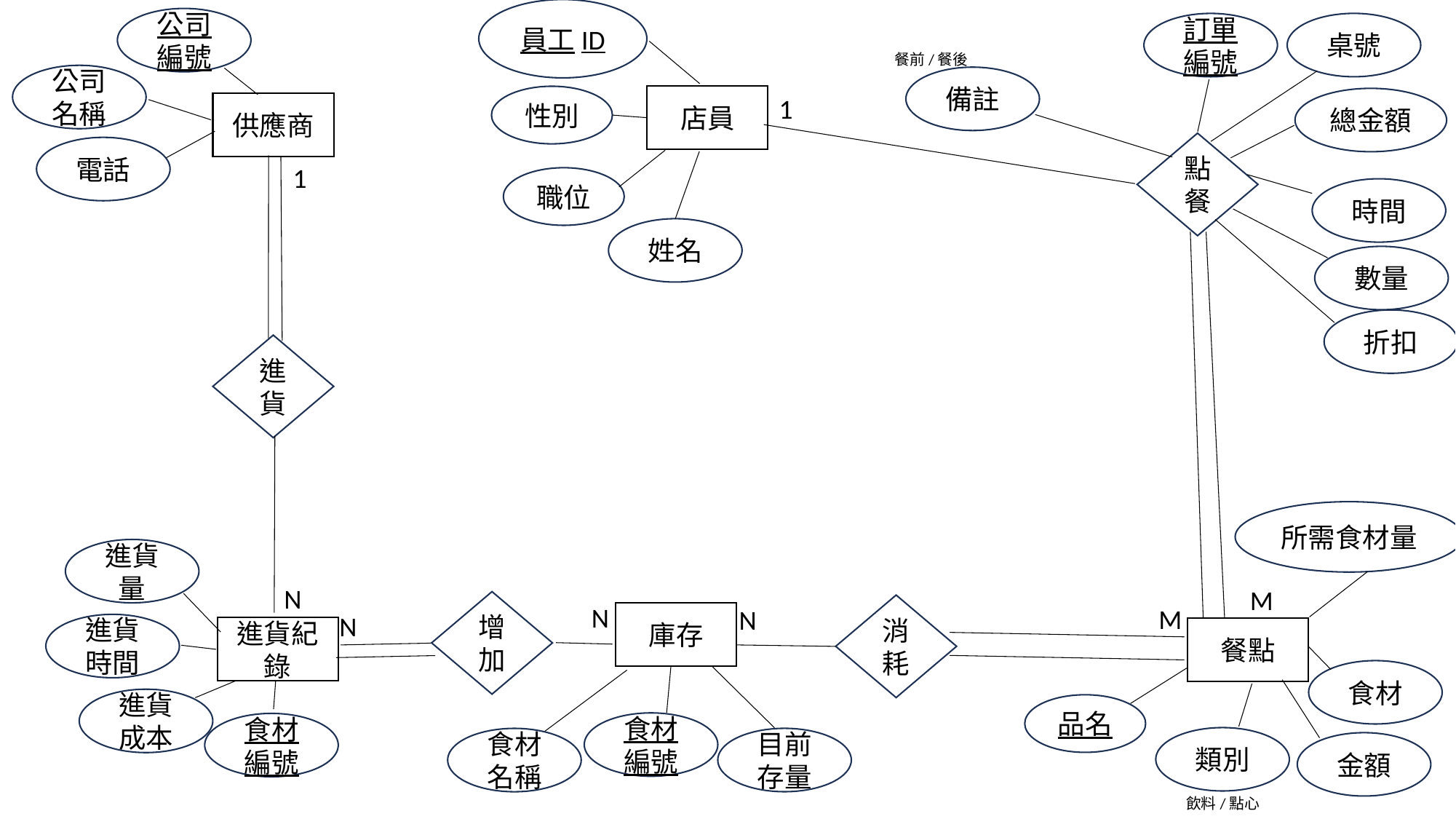

員工ID
公司編號
桌號
訂單編號
餐前/餐後

公司名稱
備註
店員
性別
1
總金額
供應商
點餐
電話
1
職位
時間
姓名
數量
折扣
進貨
所需食材量
進貨量
N
M
增加
N
消耗
M
N
庫存
N
進貨時間
進貨紀錄
餐點
食材
進貨成本
品名
食材編號
食材編號
類別
目前存量
食材名稱
金額
飲料/點心